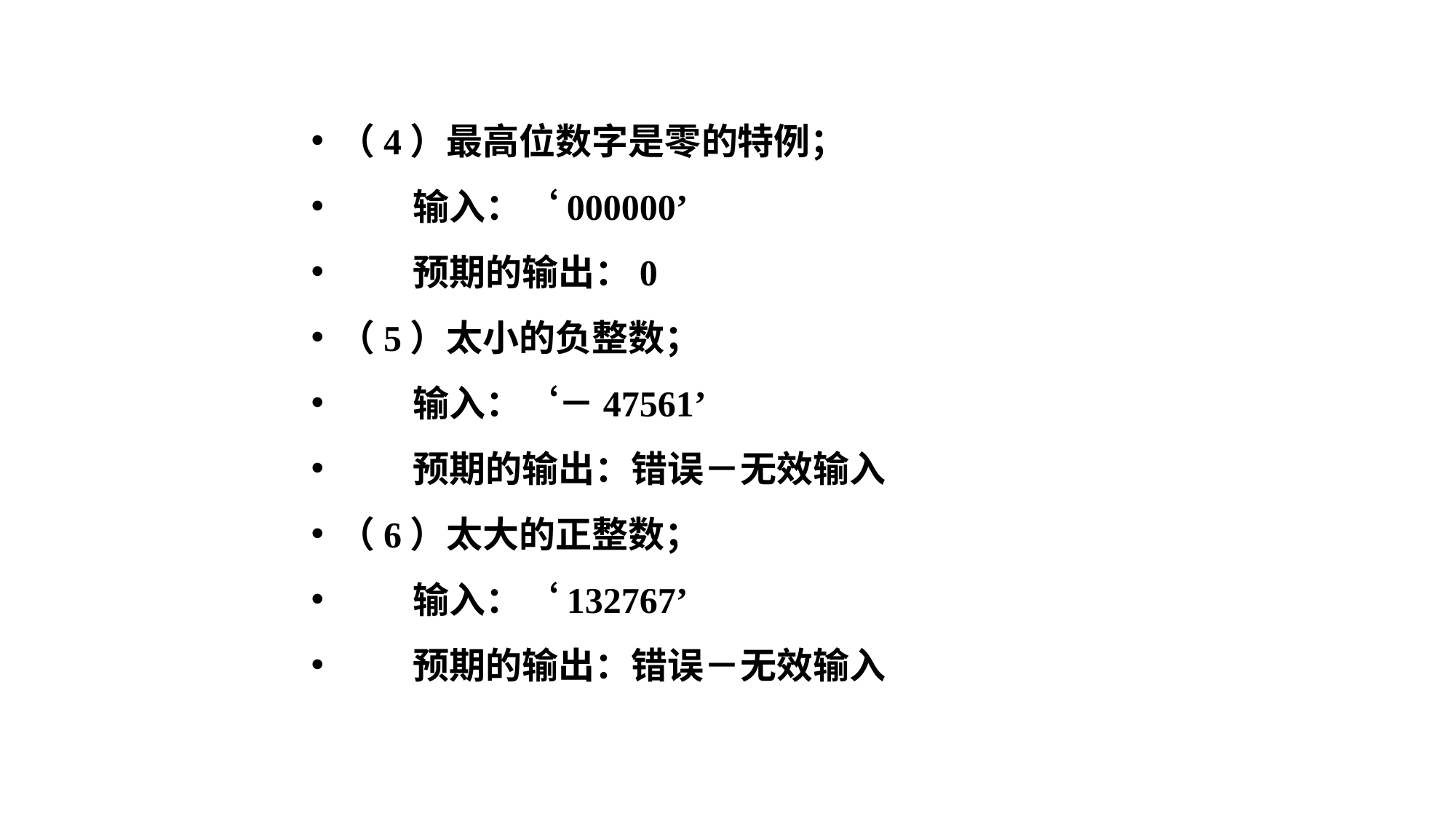

（4）最高位数字是零的特例；
        输入：‘000000’
        预期的输出：0
（5）太小的负整数；
        输入：‘－47561’
        预期的输出：错误－无效输入
（6）太大的正整数；
        输入：‘132767’
        预期的输出：错误－无效输入